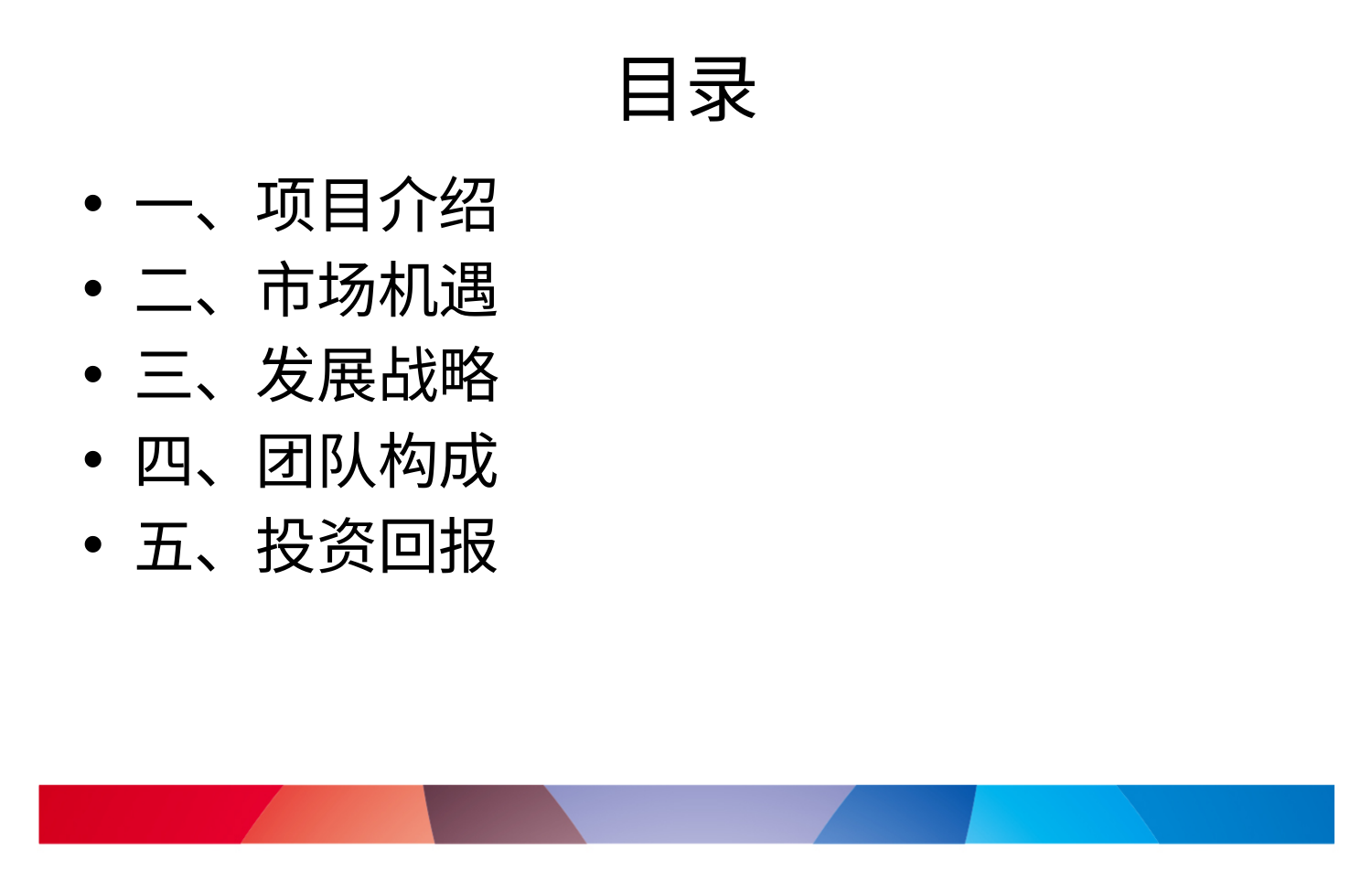

# 目录
一、项目介绍
二、市场机遇
三、发展战略
四、团队构成
五、投资回报